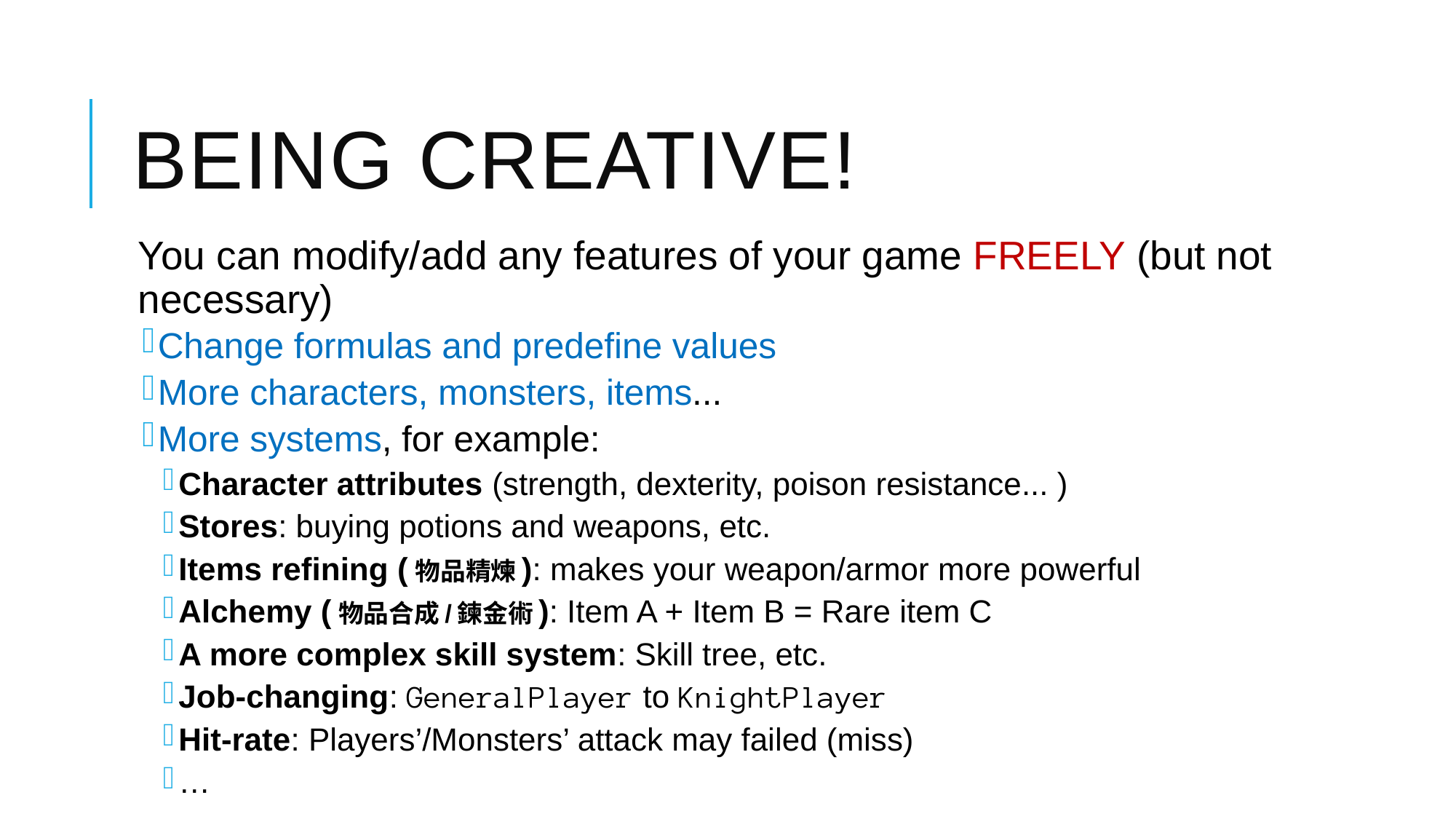

# Being Creative!
You can modify/add any features of your game FREELY (but not necessary)
Change formulas and predefine values
More characters, monsters, items...
More systems, for example:
Character attributes (strength, dexterity, poison resistance... )
Stores: buying potions and weapons, etc.
Items refining (物品精煉): makes your weapon/armor more powerful
Alchemy (物品合成/鍊金術): Item A + Item B = Rare item C
A more complex skill system: Skill tree, etc.
Job-changing: GeneralPlayer to KnightPlayer
Hit-rate: Players’/Monsters’ attack may failed (miss)
…